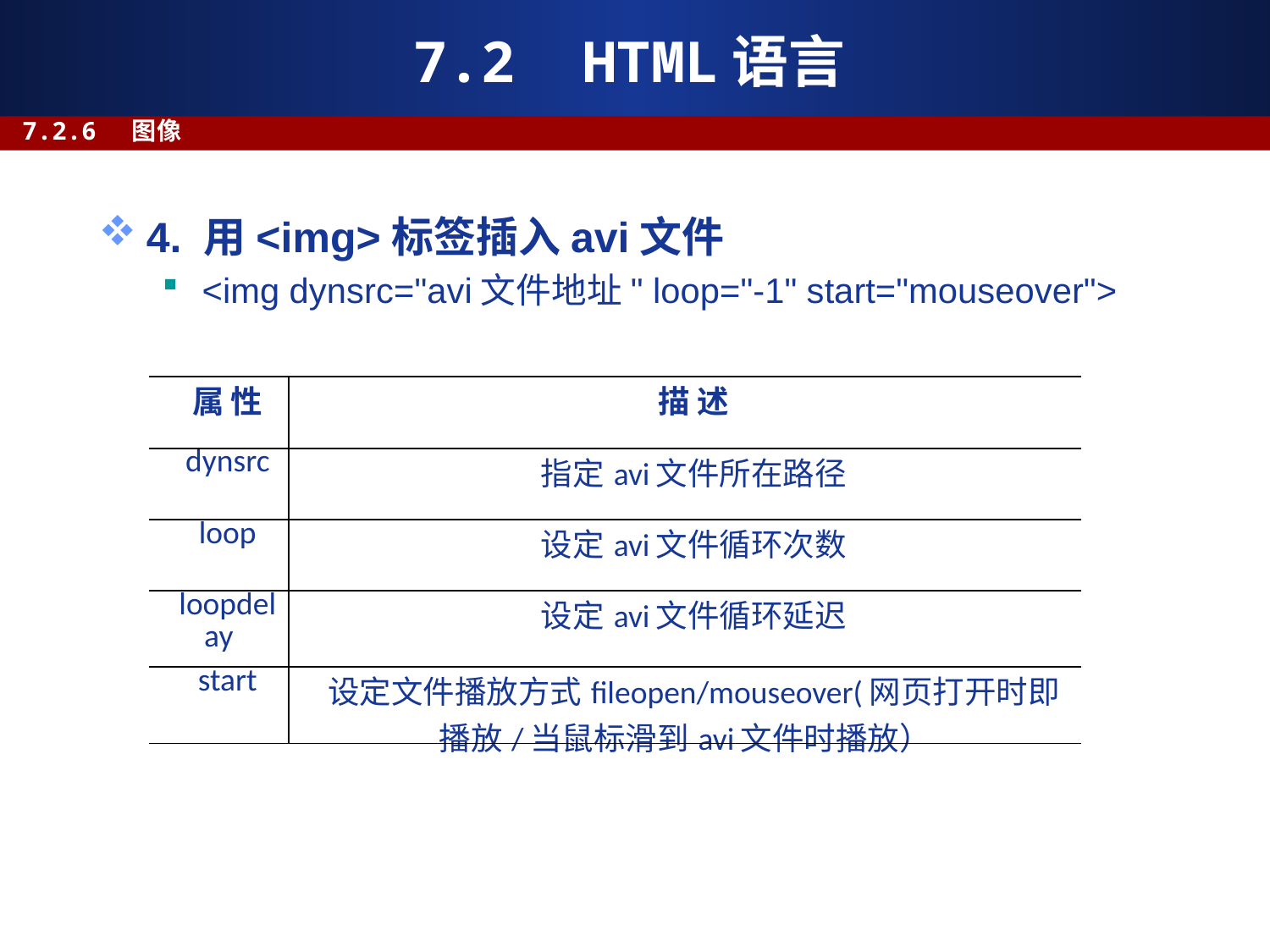

# 7.2  HTML语言
7.2.6  图像
4. 用<img>标签插入avi文件
<img dynsrc="avi文件地址" loop="-1" start="mouseover">
| 属 性 | 描 述 |
| --- | --- |
| dynsrc | 指定avi文件所在路径 |
| loop | 设定avi文件循环次数 |
| loopdelay | 设定avi文件循环延迟 |
| start | 设定文件播放方式fileopen/mouseover(网页打开时即播放/当鼠标滑到avi文件时播放） |